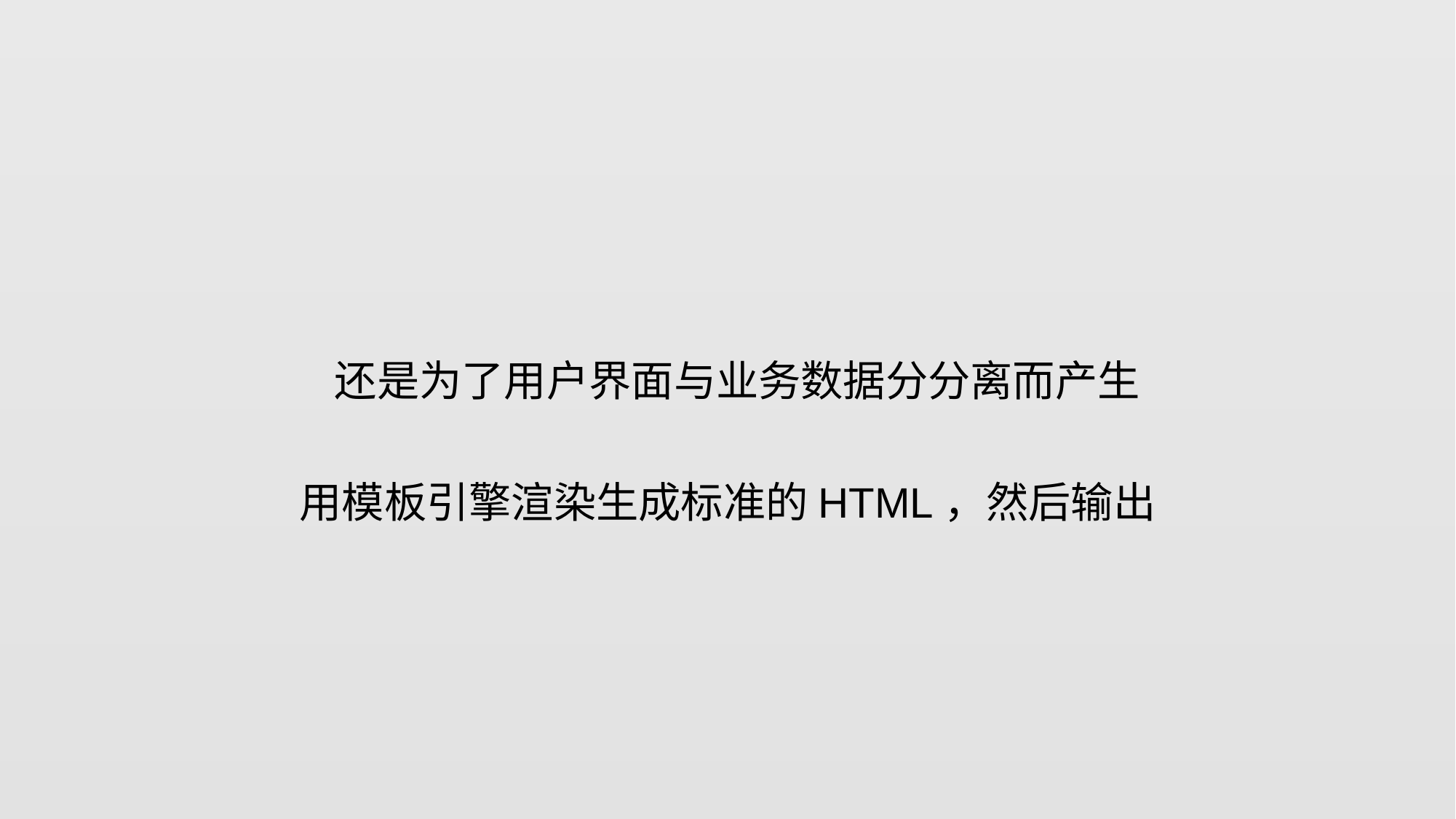

#
 还是为了用户界面与业务数据分分离而产生

用模板引擎渲染生成标准的HTML，然后输出